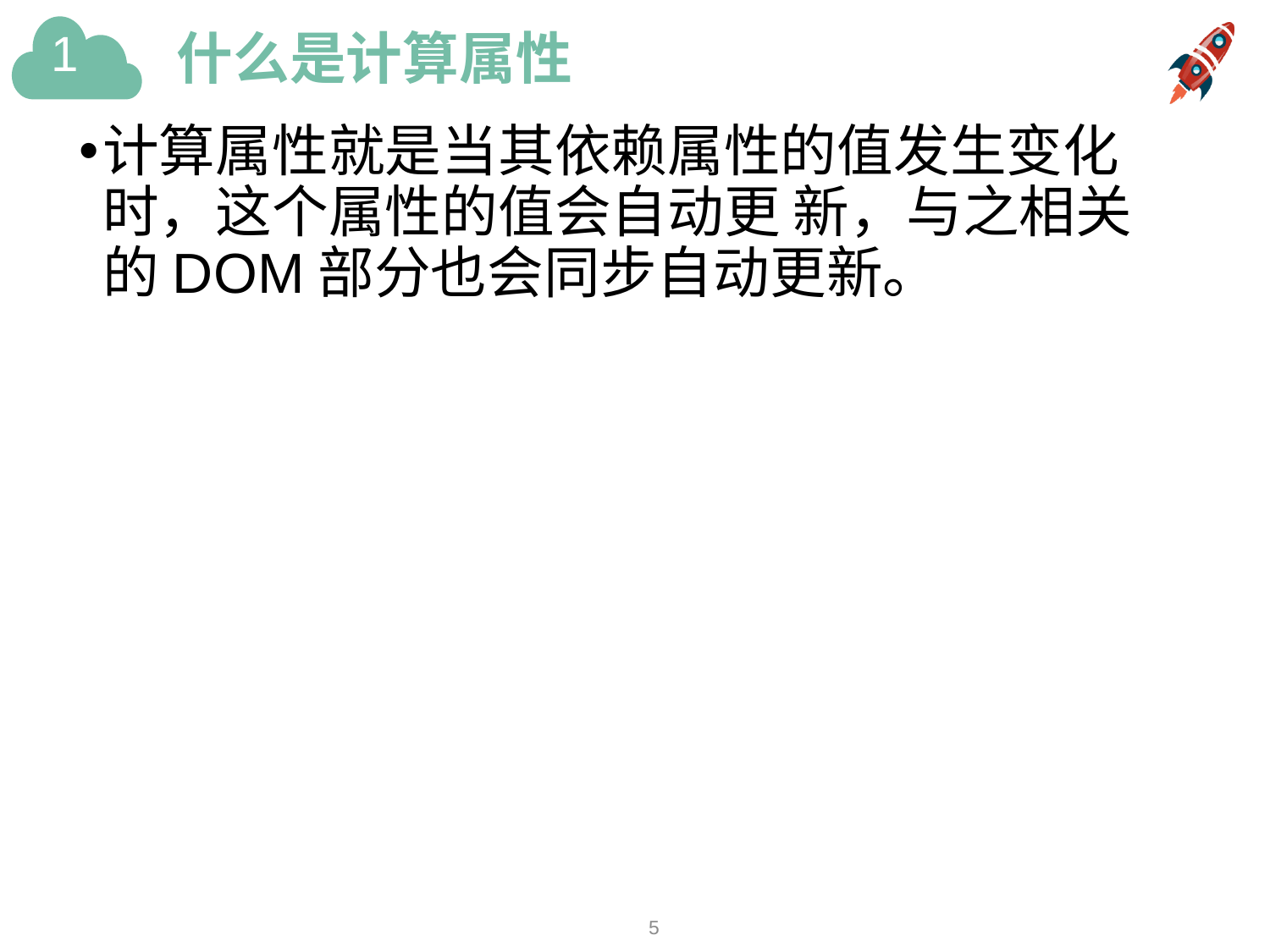

# 什么是计算属性
计算属性就是当其依赖属性的值发生变化时，这个属性的值会自动更 新，与之相关的DOM部分也会同步自动更新。
5